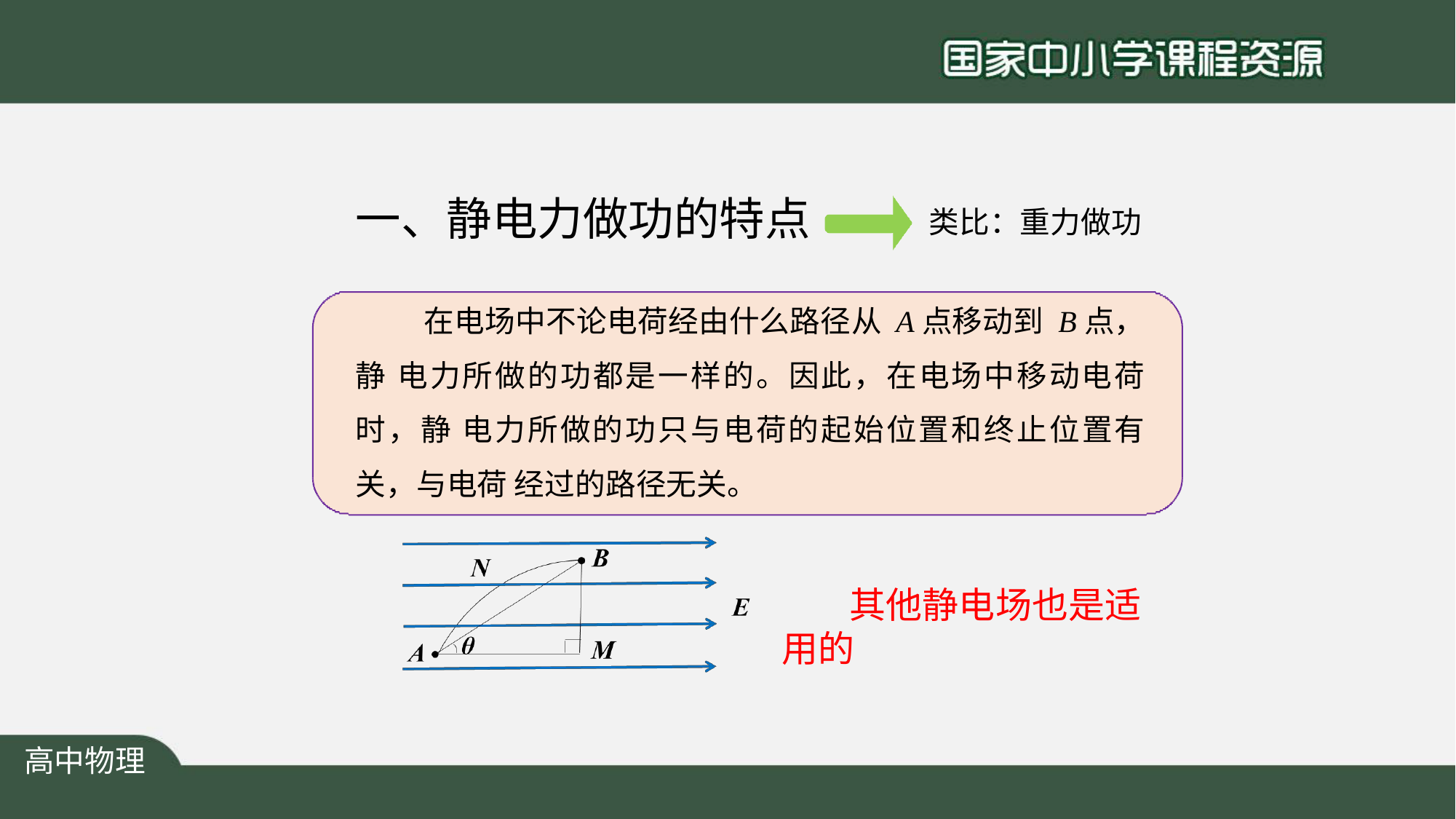

# 一、静电力做功的特点

类比：重力做功
在电场中不论电荷经由什么路径从 A点移动到 B点，静 电力所做的功都是一样的。因此，在电场中移动电荷时，静 电力所做的功只与电荷的起始位置和终止位置有关，与电荷 经过的路径无关。

其他静电场也是适用的

高中物理